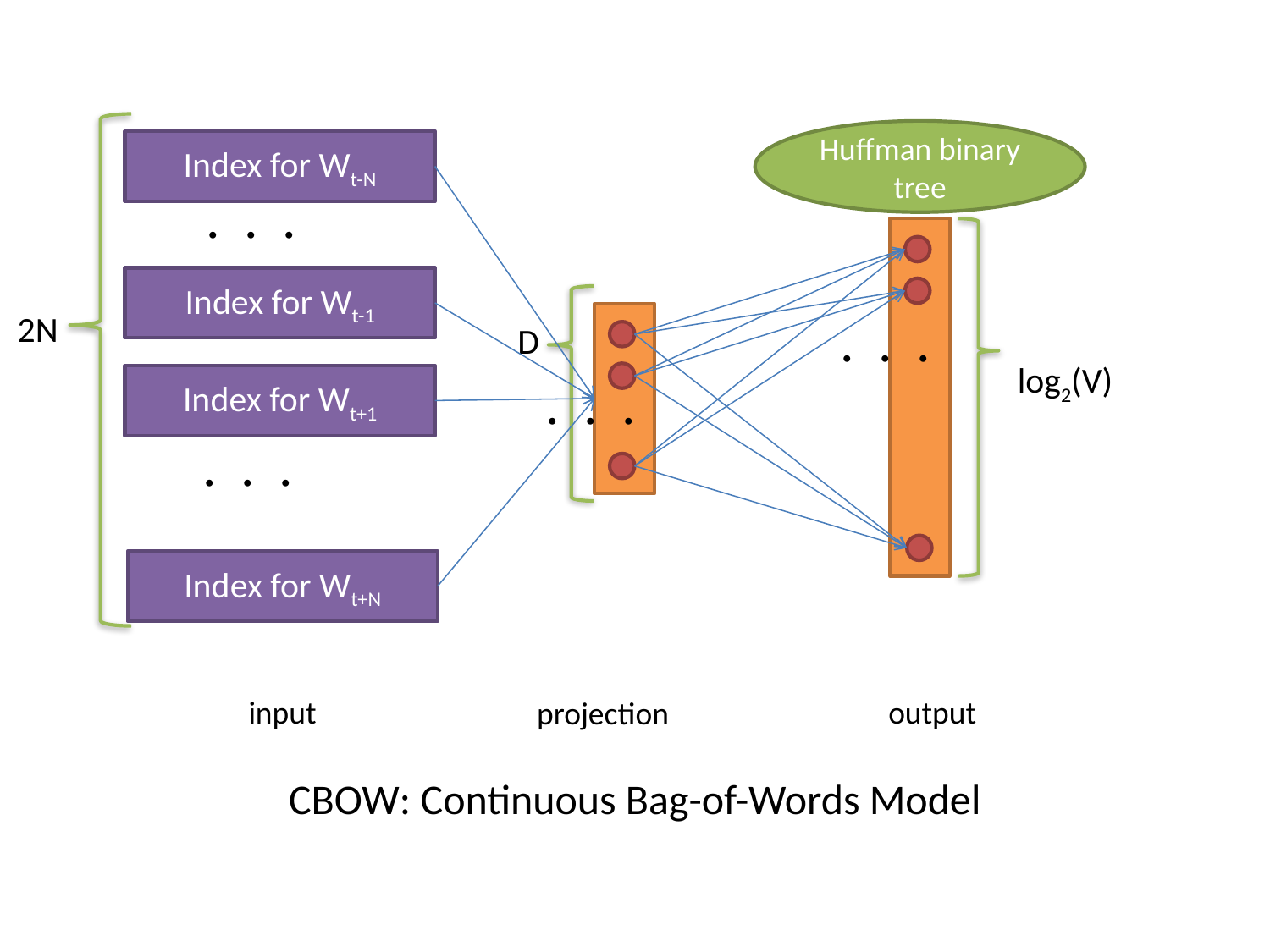

Huffman binary tree
Index for Wt-N
・・・

Index for Wt-1

2N

D

・・・
log2(V)

Index for Wt+1
・・・

・・・

Index for Wt+N
output
input
projection
CBOW: Continuous Bag-of-Words Model